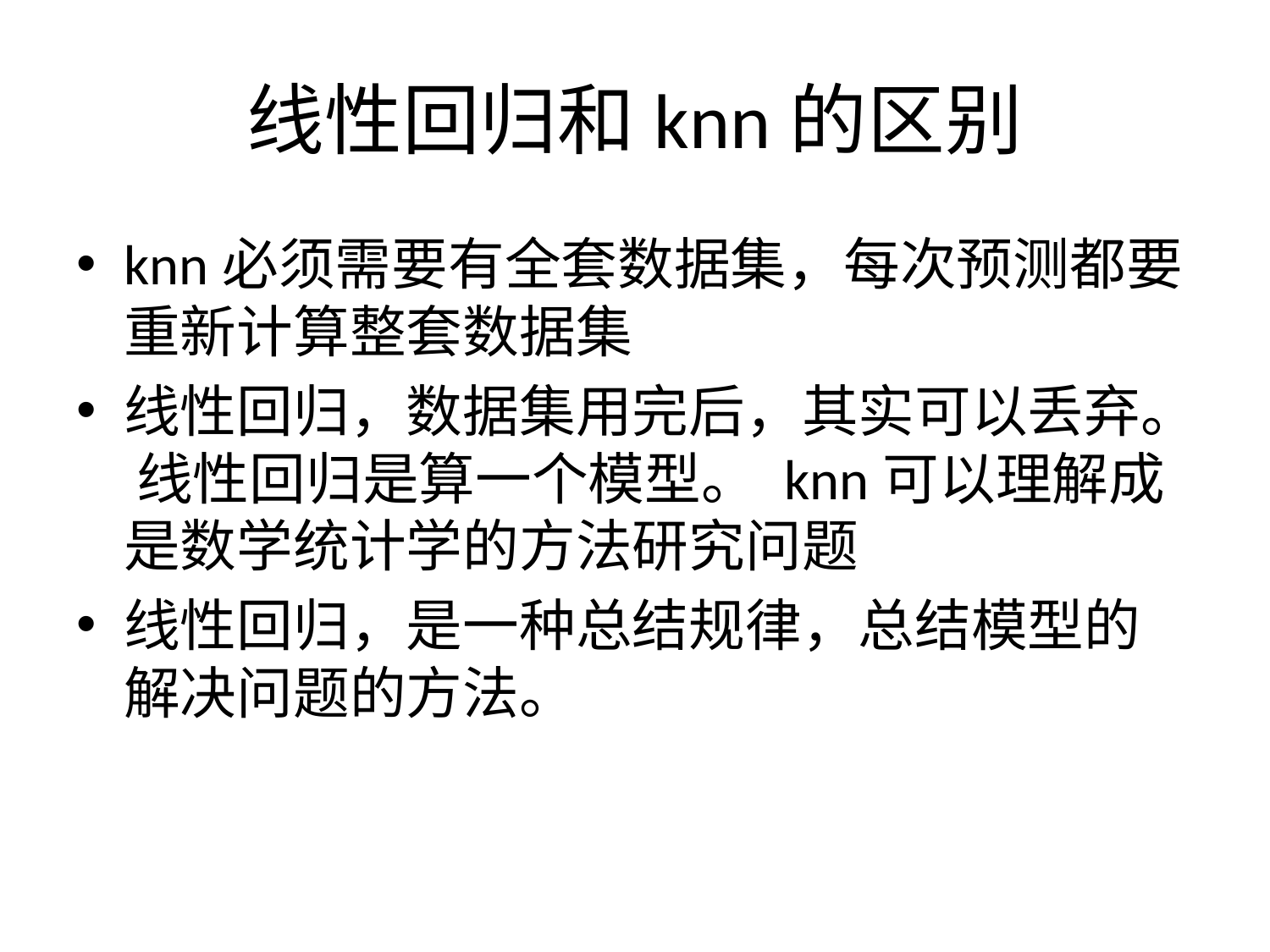

# 线性回归和knn的区别
knn必须需要有全套数据集，每次预测都要重新计算整套数据集
线性回归，数据集用完后，其实可以丢弃。 线性回归是算一个模型。 knn可以理解成是数学统计学的方法研究问题
线性回归，是一种总结规律，总结模型的解决问题的方法。